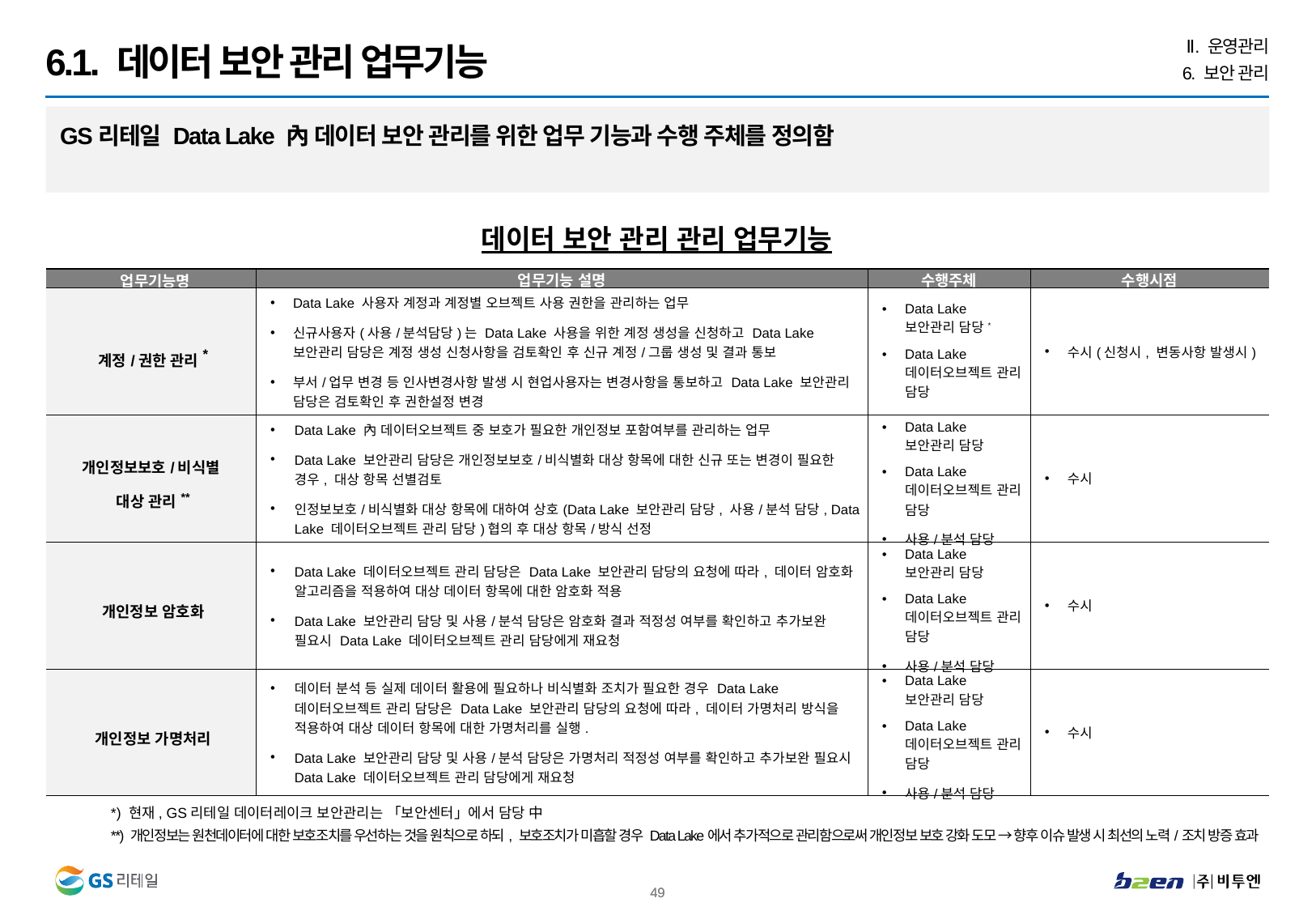

Ⅱ. 운영관리
6. 보안 관리
6.1. 데이터 보안 관리 업무기능
GS리테일 Data Lake 內 데이터 보안 관리를 위한 업무 기능과 수행 주체를 정의함
데이터 보안 관리 관리 업무기능
| 업무기능명 | 업무기능 설명 | 수행주체 | 수행시점 |
| --- | --- | --- | --- |
| 계정/권한 관리\* | Data Lake 사용자 계정과 계정별 오브젝트 사용 권한을 관리하는 업무 신규사용자(사용/분석담당)는 Data Lake 사용을 위한 계정 생성을 신청하고 Data Lake 보안관리 담당은 계정 생성 신청사항을 검토확인 후 신규 계정/그룹 생성 및 결과 통보 부서/업무 변경 등 인사변경사항 발생 시 현업사용자는 변경사항을 통보하고 Data Lake 보안관리 담당은 검토확인 후 권한설정 변경 | Data Lake 보안관리 담당\* Data Lake 데이터오브젝트 관리 담당 | 수시(신청시, 변동사항 발생시) |
| 개인정보보호/비식별 대상 관리\*\* | Data Lake 內 데이터오브젝트 중 보호가 필요한 개인정보 포함여부를 관리하는 업무 Data Lake 보안관리 담당은 개인정보보호/비식별화 대상 항목에 대한 신규 또는 변경이 필요한 경우, 대상 항목 선별검토 인정보보호/비식별화 대상 항목에 대하여 상호(Data Lake 보안관리 담당, 사용/분석 담당, Data Lake 데이터오브젝트 관리 담당)협의 후 대상 항목/방식 선정 | Data Lake 보안관리 담당 Data Lake 데이터오브젝트 관리 담당 사용/분석 담당 | 수시 |
| 개인정보 암호화 | Data Lake 데이터오브젝트 관리 담당은 Data Lake 보안관리 담당의 요청에 따라, 데이터 암호화 알고리즘을 적용하여 대상 데이터 항목에 대한 암호화 적용 Data Lake 보안관리 담당 및 사용/분석 담당은 암호화 결과 적정성 여부를 확인하고 추가보완 필요시 Data Lake 데이터오브젝트 관리 담당에게 재요청 | Data Lake 보안관리 담당 Data Lake 데이터오브젝트 관리 담당 사용/분석 담당 | 수시 |
| 개인정보 가명처리 | 데이터 분석 등 실제 데이터 활용에 필요하나 비식별화 조치가 필요한 경우 Data Lake 데이터오브젝트 관리 담당은 Data Lake 보안관리 담당의 요청에 따라, 데이터 가명처리 방식을 적용하여 대상 데이터 항목에 대한 가명처리를 실행. Data Lake 보안관리 담당 및 사용/분석 담당은 가명처리 적정성 여부를 확인하고 추가보완 필요시 Data Lake 데이터오브젝트 관리 담당에게 재요청 | Data Lake 보안관리 담당 Data Lake 데이터오브젝트 관리 담당 사용/분석 담당 | 수시 |
*) 현재, GS리테일 데이터레이크 보안관리는 「보안센터」에서 담당 中
**) 개인정보는 원천데이터에 대한 보호조치를 우선하는 것을 원칙으로 하되, 보호조치가 미흡할 경우 Data Lake에서 추가적으로 관리함으로써 개인정보 보호 강화 도모 → 향후 이슈 발생 시 최선의 노력/조치 방증 효과
49
49